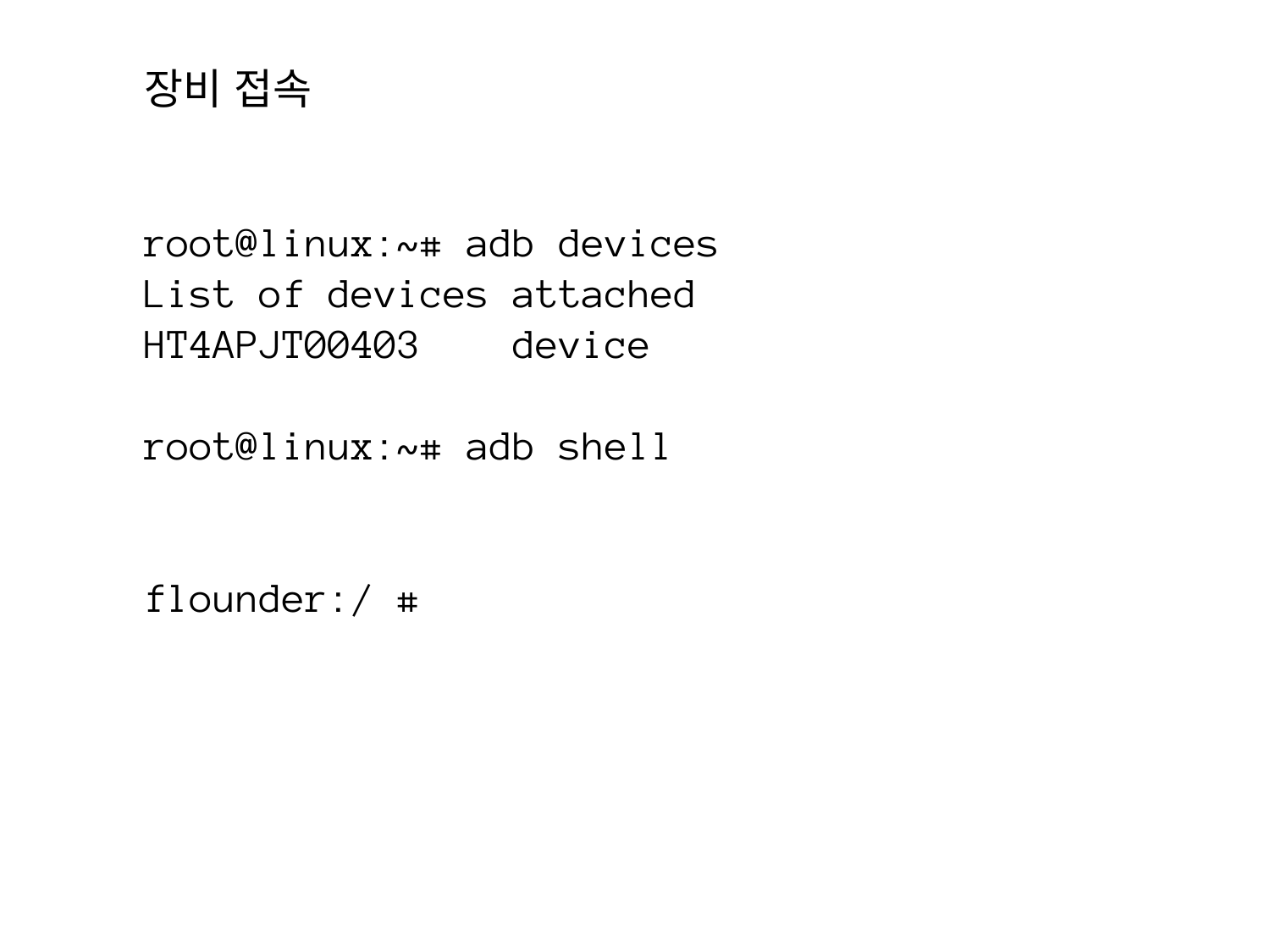

장비 접속

root@linux:~# adb devices
List of devices attached
HT4APJT00403    device

root@linux:~# adb shell

flounder:/ #